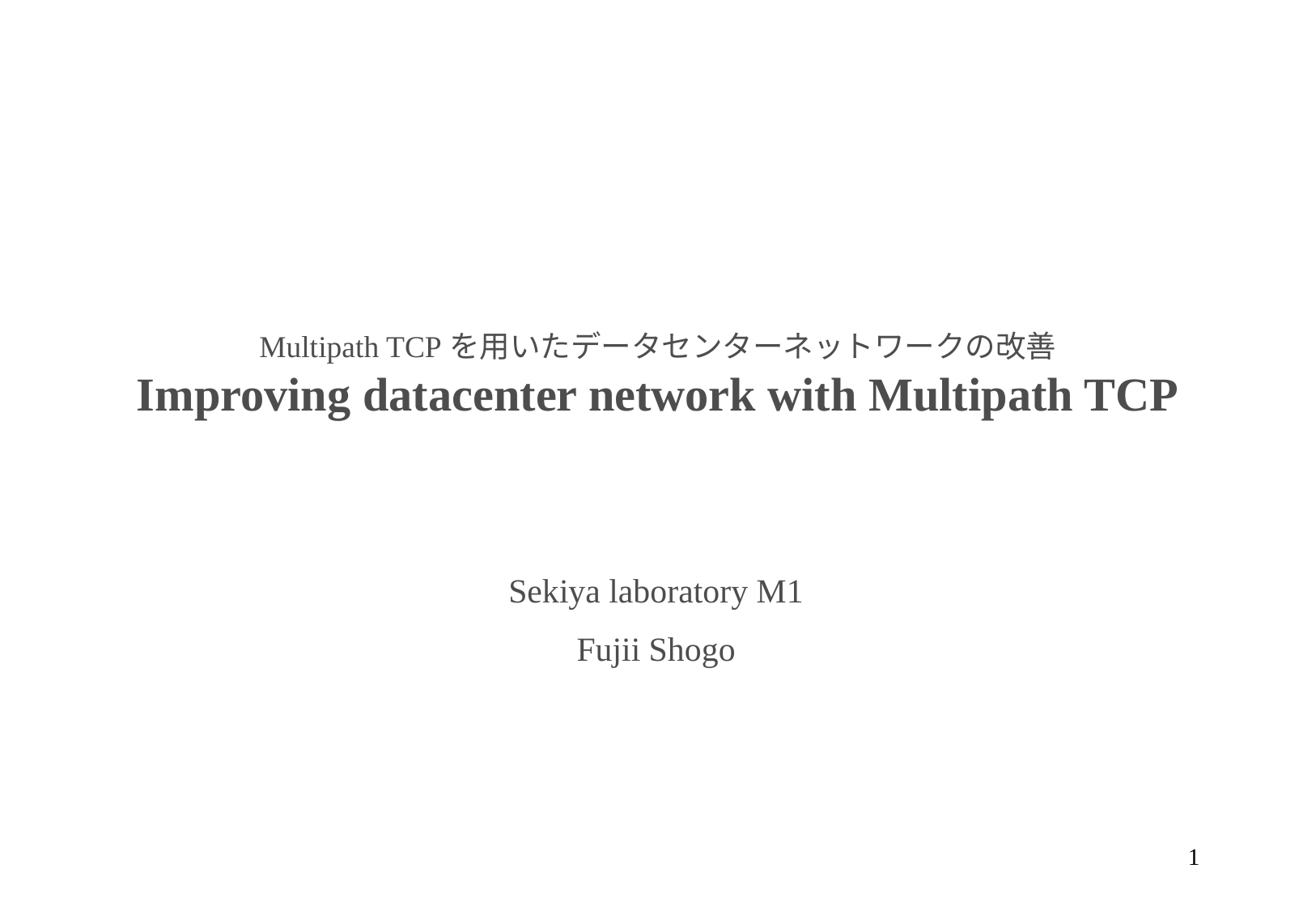

# Multipath TCPを用いたデータセンターネットワークの改善 Improving datacenter network with Multipath TCP
Sekiya laboratory M1
Fujii Shogo
1